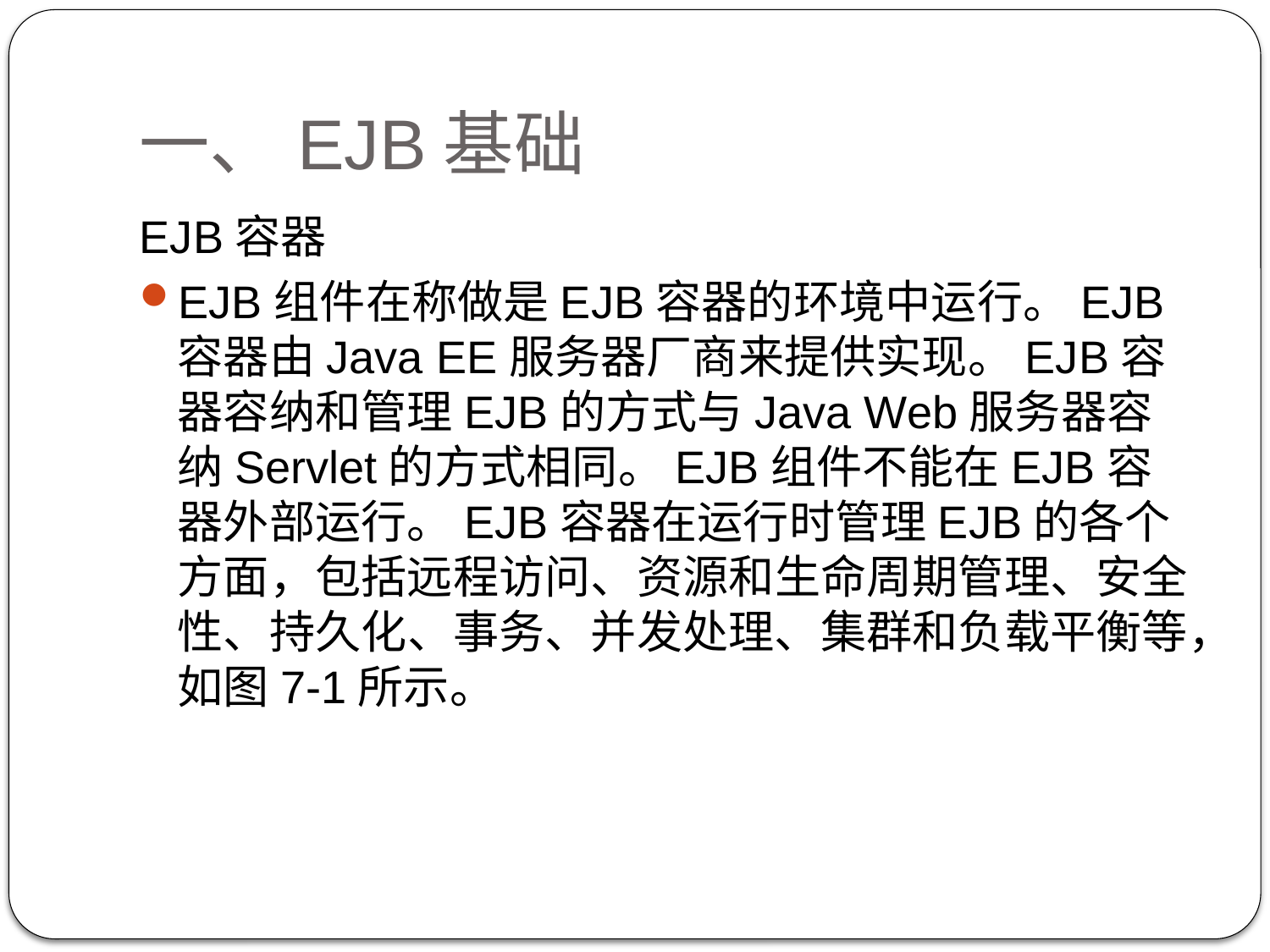

# 一、EJB基础
EJB容器
EJB组件在称做是EJB容器的环境中运行。EJB容器由Java EE服务器厂商来提供实现。EJB容器容纳和管理EJB的方式与Java Web服务器容纳Servlet的方式相同。EJB组件不能在EJB容器外部运行。EJB容器在运行时管理EJB的各个方面，包括远程访问、资源和生命周期管理、安全性、持久化、事务、并发处理、集群和负载平衡等，如图7-1所示。